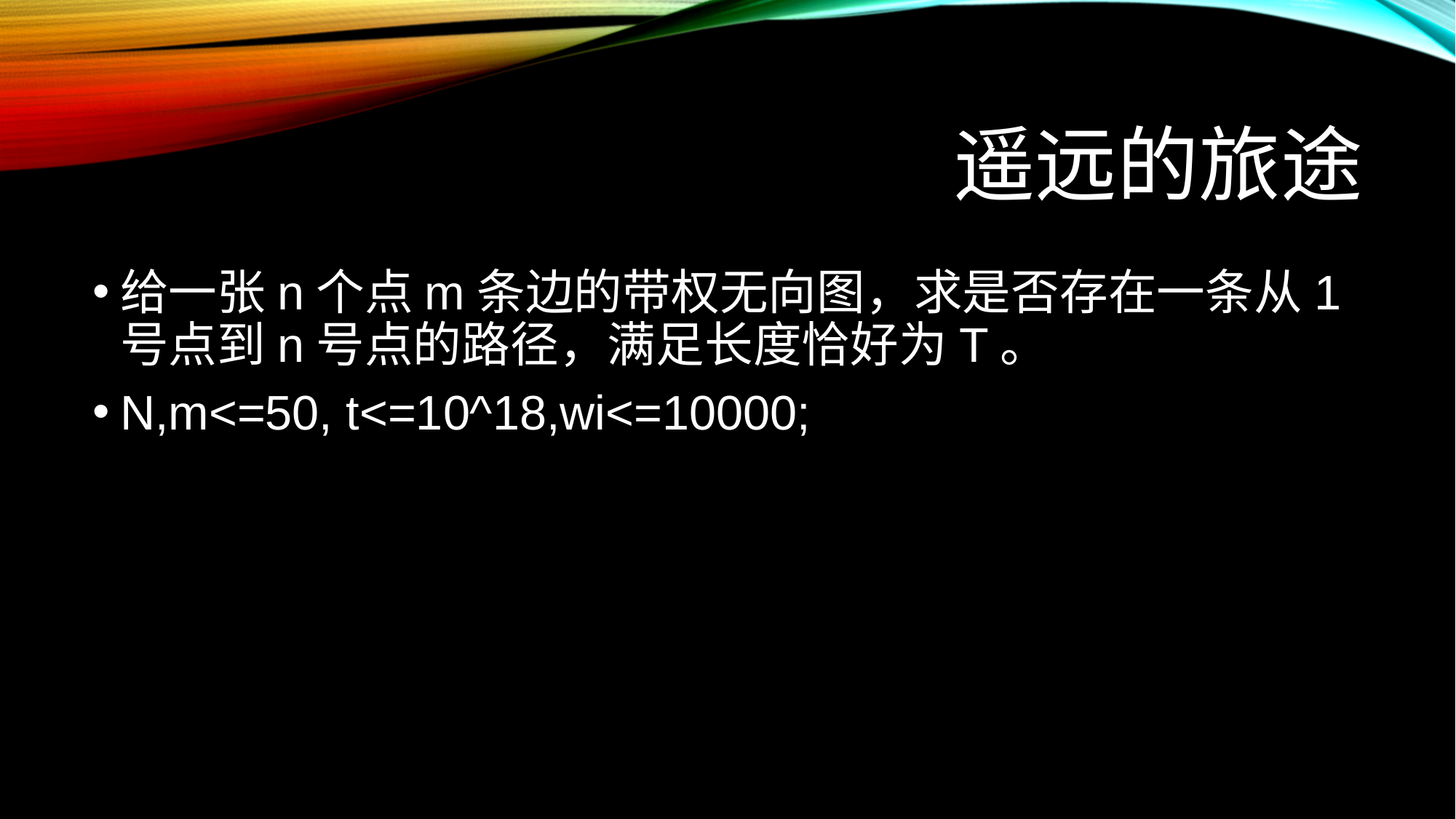

# 遥远的旅途
给一张n个点m条边的带权无向图，求是否存在一条从1号点到n号点的路径，满足长度恰好为T。
N,m<=50, t<=10^18,wi<=10000;